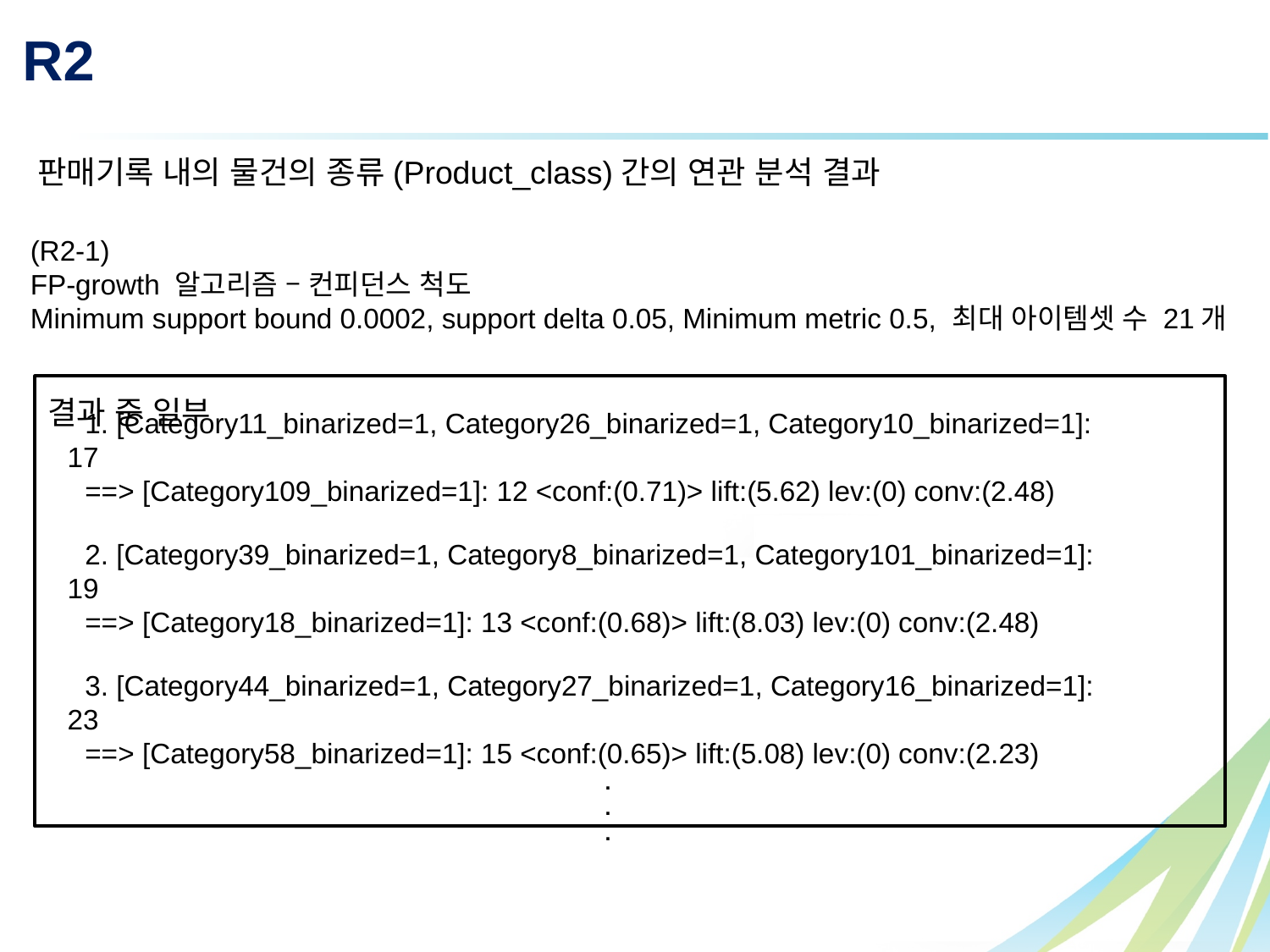

R2
판매기록 내의 물건의 종류(Product_class)간의 연관 분석 결과
(R2-1)
FP-growth 알고리즘 – 컨피던스 척도
Minimum support bound 0.0002, support delta 0.05, Minimum metric 0.5, 최대 아이템셋 수 21개

결과 중 일부
1. [Category11_binarized=1, Category26_binarized=1, Category10_binarized=1]: 17
==> [Category109_binarized=1]: 12 <conf:(0.71)> lift:(5.62) lev:(0) conv:(2.48)

2. [Category39_binarized=1, Category8_binarized=1, Category101_binarized=1]: 19
==> [Category18_binarized=1]: 13 <conf:(0.68)> lift:(8.03) lev:(0) conv:(2.48)

3. [Category44_binarized=1, Category27_binarized=1, Category16_binarized=1]: 23
==> [Category58_binarized=1]: 15 <conf:(0.65)> lift:(5.08) lev:(0) conv:(2.23)
				     .
				     .
				     .